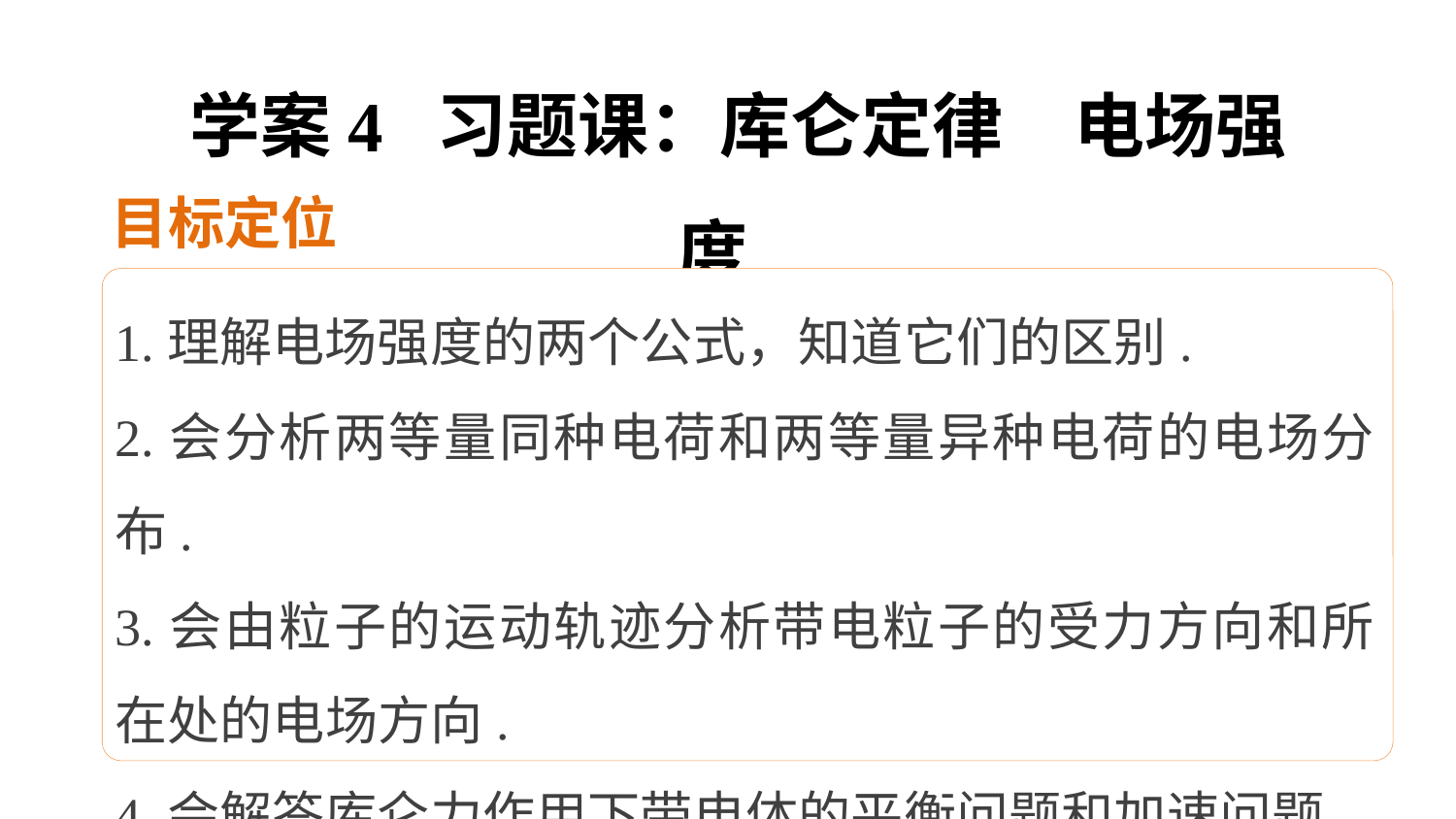

学案4  习题课：库仑定律　电场强度
目标定位

1.理解电场强度的两个公式，知道它们的区别.
2.会分析两等量同种电荷和两等量异种电荷的电场分布.
3.会由粒子的运动轨迹分析带电粒子的受力方向和所在处的电场方向.
4.会解答库仑力作用下带电体的平衡问题和加速问题.